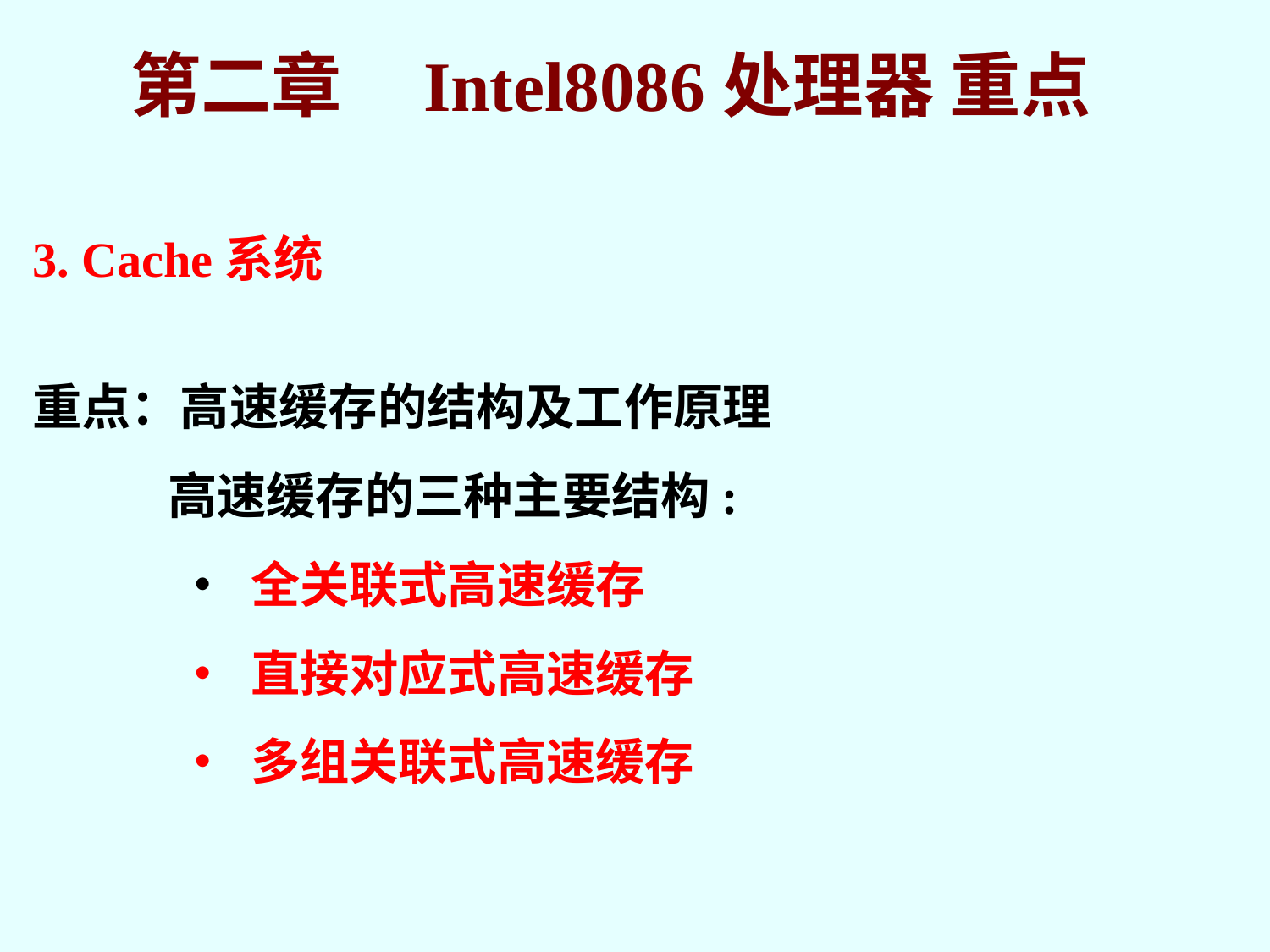

第二章    Intel8086处理器 重点
3. Cache系统

重点：高速缓存的结构及工作原理
           高速缓存的三种主要结构:
             • 全关联式高速缓存
             • 直接对应式高速缓存
             • 多组关联式高速缓存